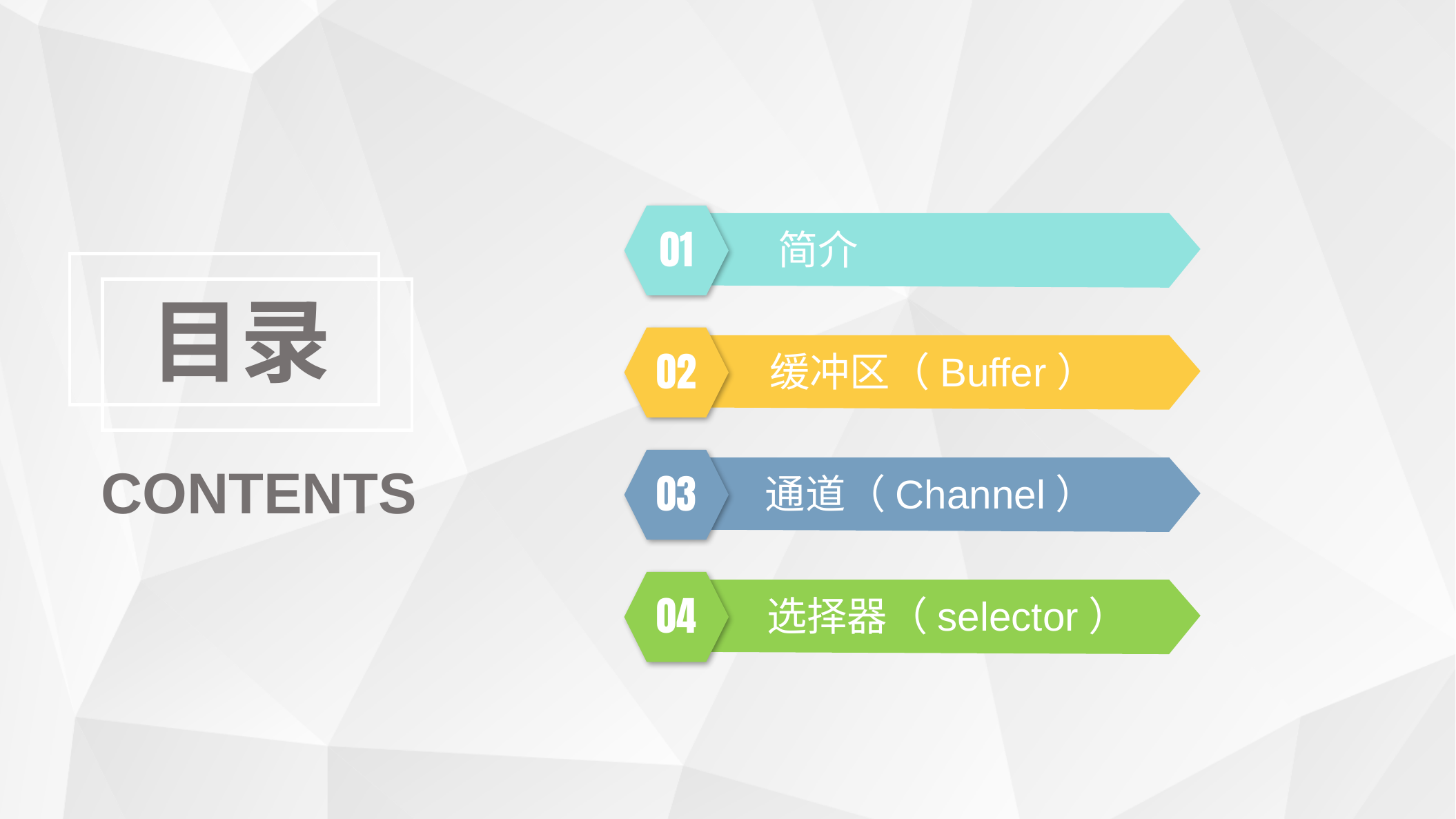

01

简介

目录
02

缓冲区（Buffer）
03
CONTENTS

通道（Channel）
04

选择器（selector）